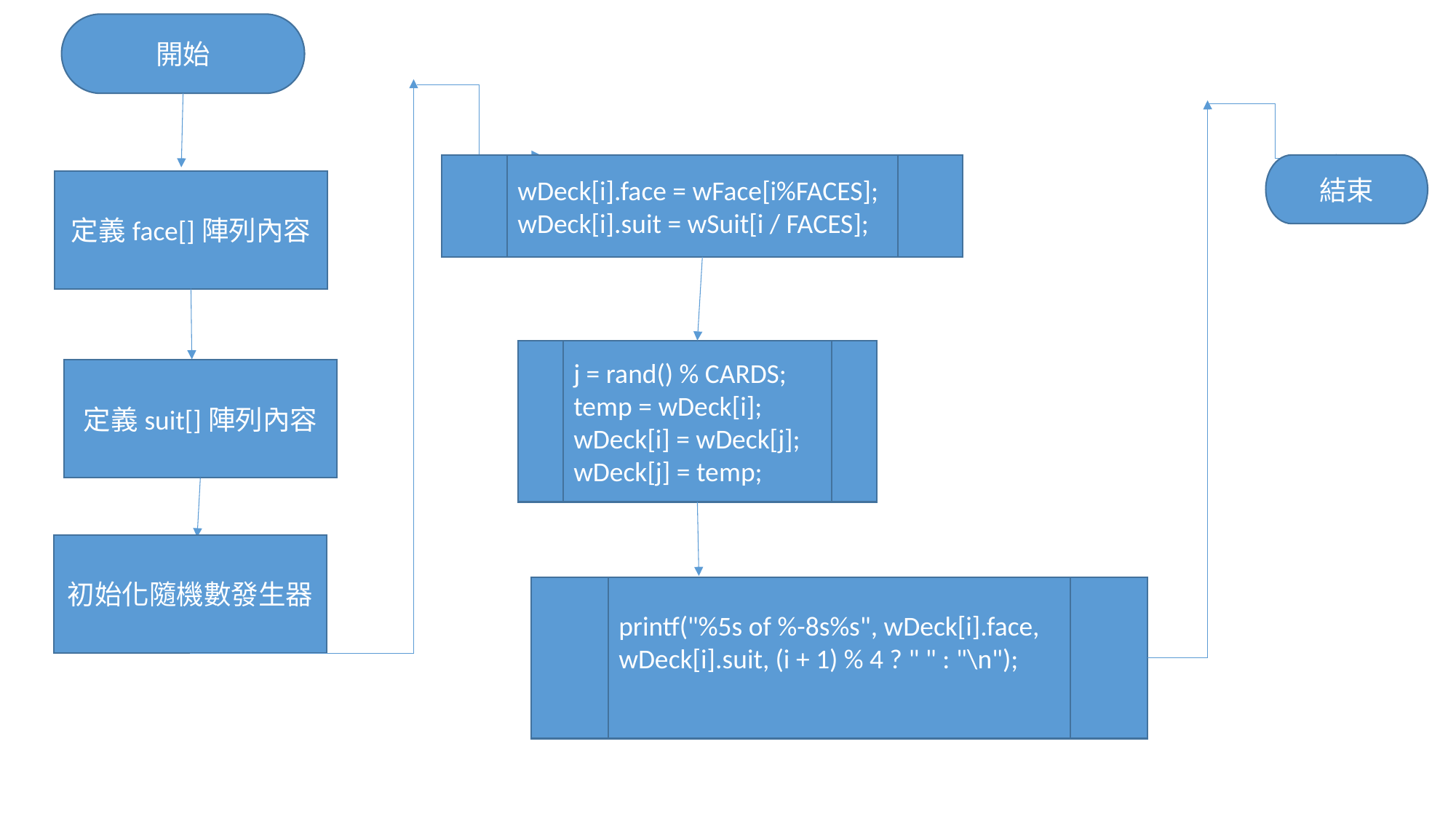

開始
wDeck[i].face = wFace[i%FACES];
wDeck[i].suit = wSuit[i / FACES];
結束
定義face[]陣列內容
j = rand() % CARDS;
temp = wDeck[i];
wDeck[i] = wDeck[j];
wDeck[j] = temp;
定義suit[]陣列內容
初始化隨機數發生器
printf("%5s of %-8s%s", wDeck[i].face, wDeck[i].suit, (i + 1) % 4 ? " " : "\n");